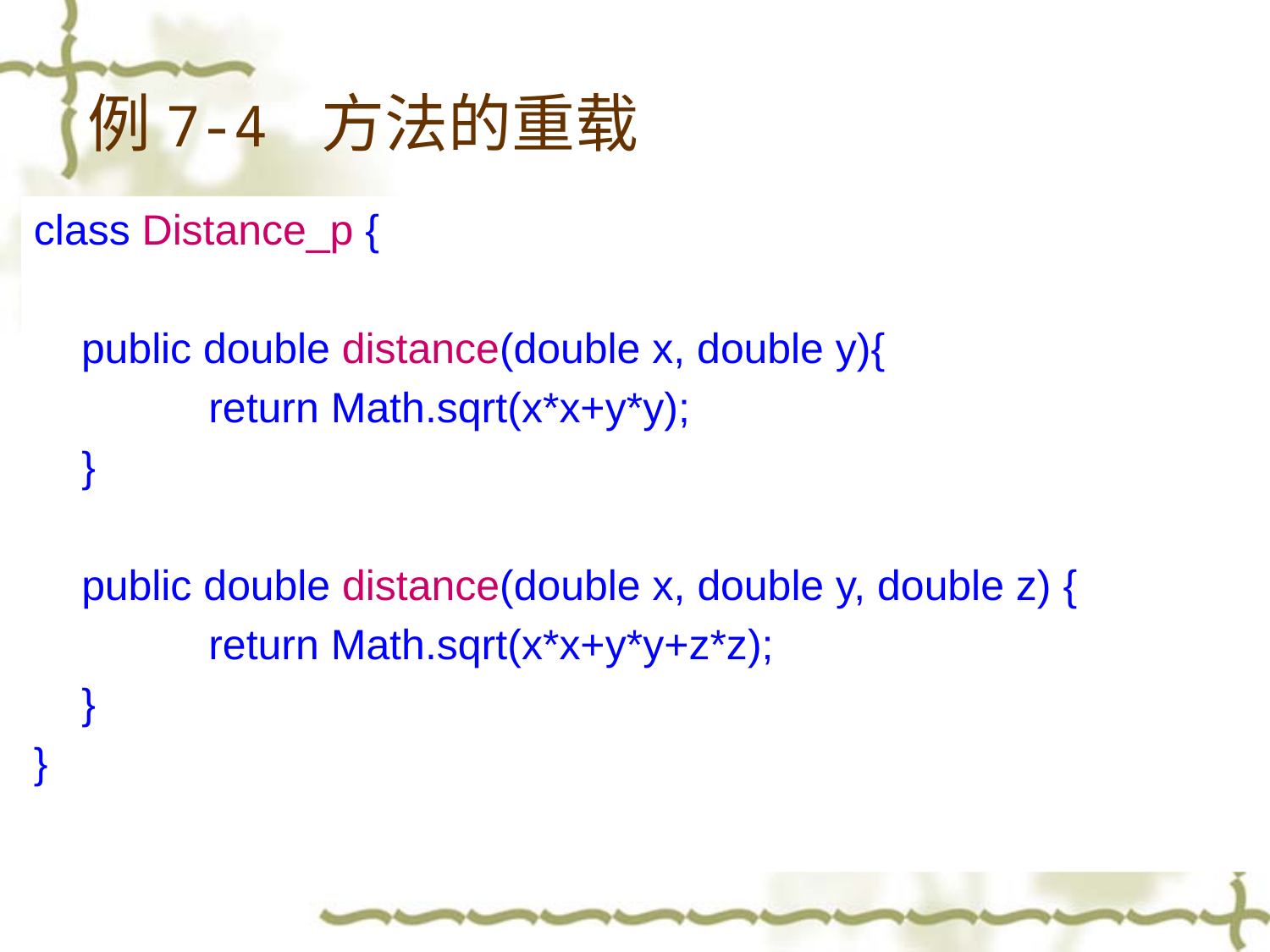

# 例7-4 方法的重载
class Distance_p {

    public double distance(double x, double y){
		return Math.sqrt(x*x+y*y);
	}

	public double distance(double x, double y, double z) {
		return Math.sqrt(x*x+y*y+z*z);
	}
}